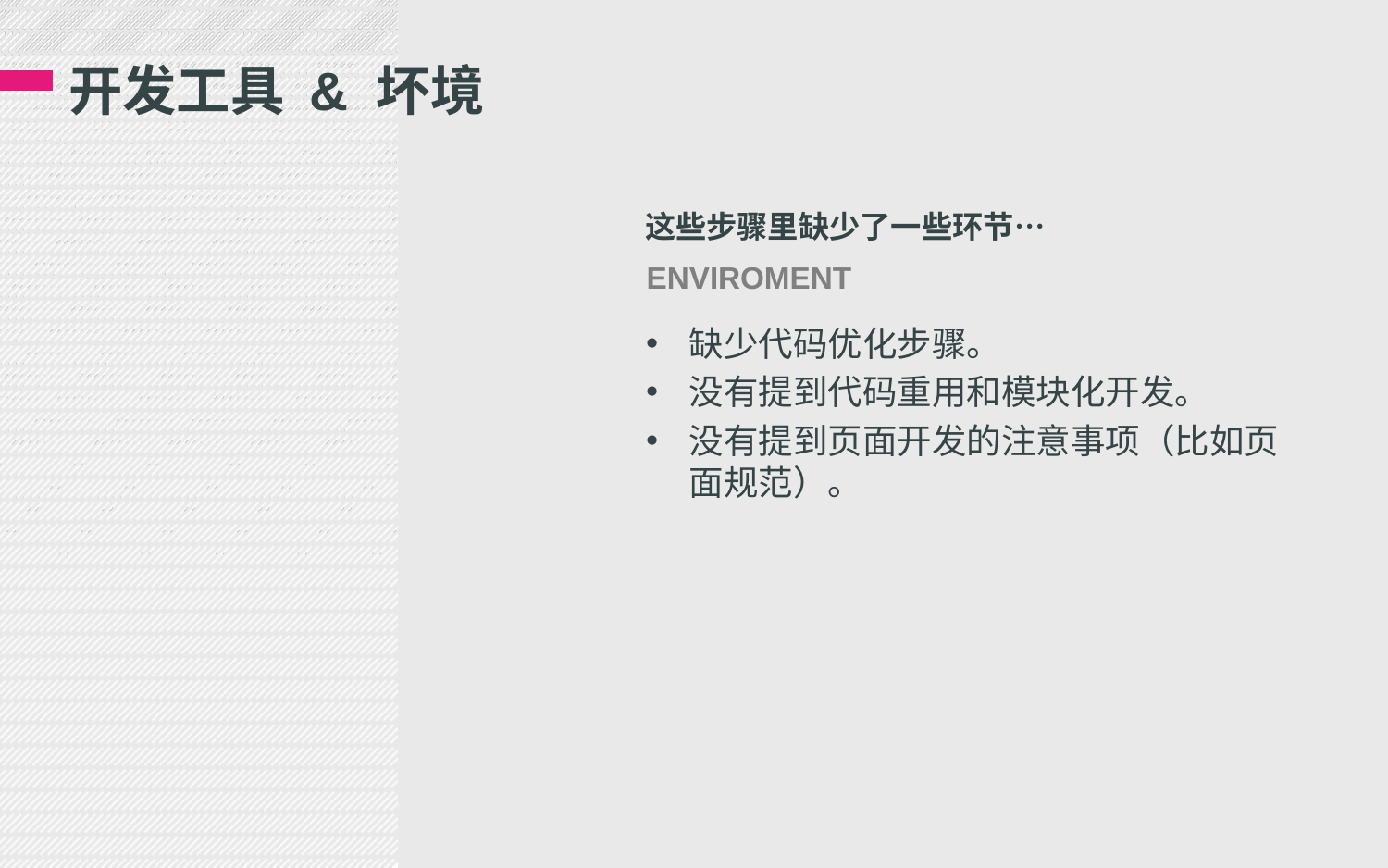

# 开发工具 & 坏境
这些步骤里缺少了一些环节…
ENVIROMENT
缺少代码优化步骤。
没有提到代码重用和模块化开发。
没有提到页面开发的注意事项（比如页面规范）。